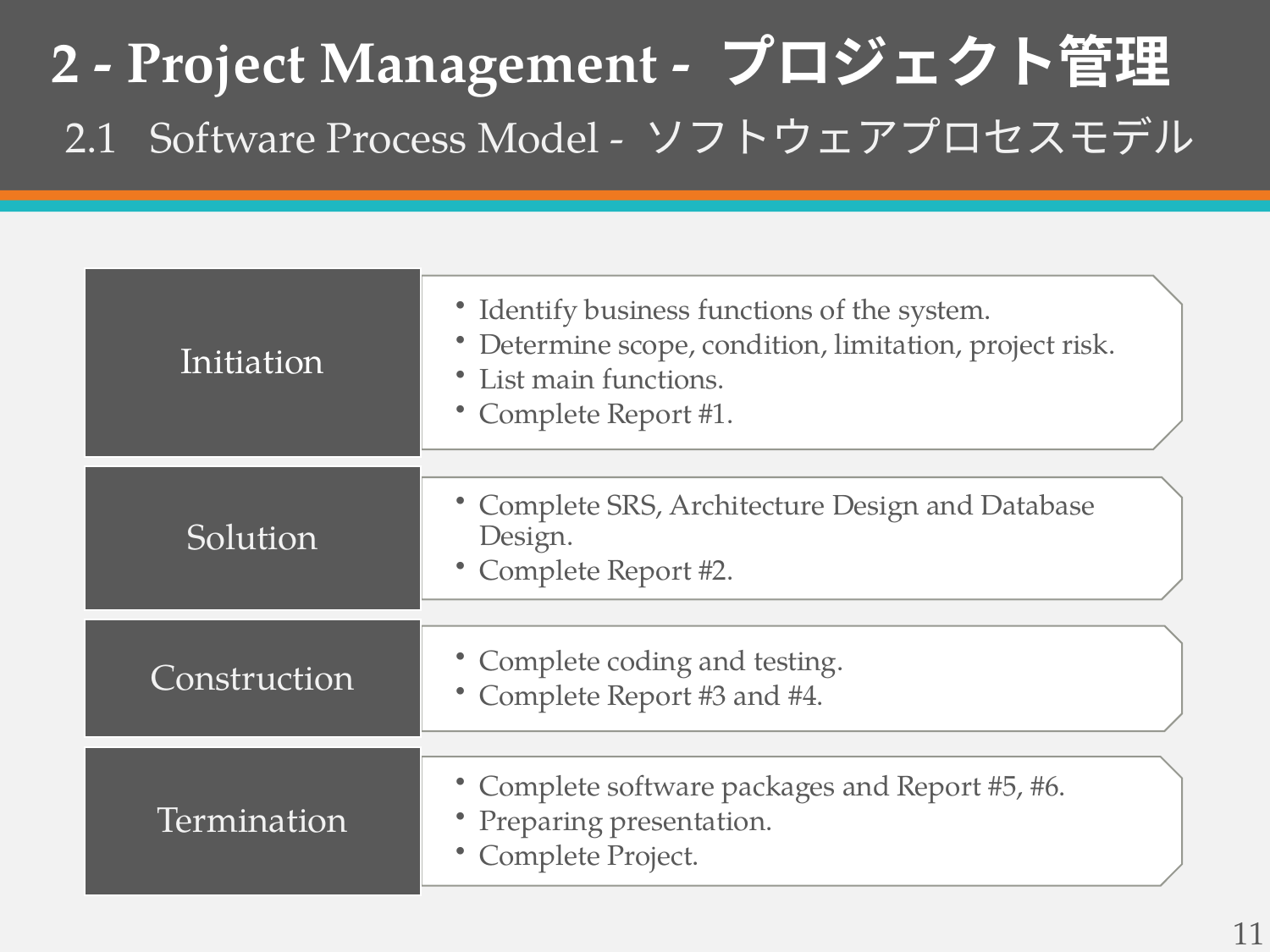

2 - Project Management - プロジェクト管理

2.1   Software Process Model - ソフトウェアプロセスモデル
Identify business functions of the system.
Determine scope, condition, limitation, project risk.
List main functions.
Complete Report #1.
Initiation
Complete SRS, Architecture Design and Database Design.
Complete Report #2.
Solution
Complete coding and testing.
Complete Report #3 and #4.
Construction
Complete software packages and Report #5, #6.
Preparing presentation.
Complete Project.
Termination
11